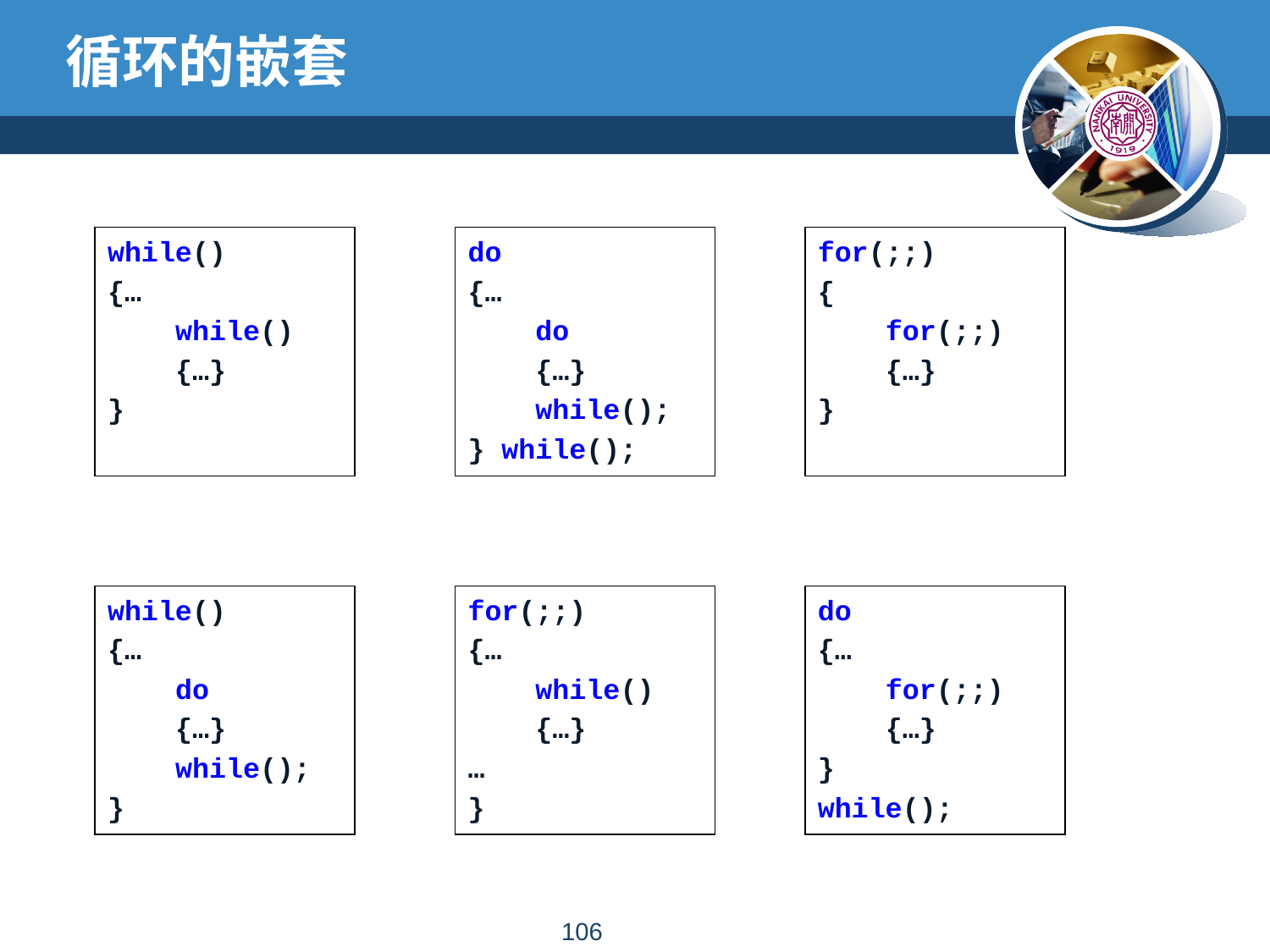

# 循环的嵌套
while()
{…
    while()
    {…}
}

do
{…
    do
    {…}
    while();
} while();

for(;;)
{
    for(;;)
    {…}
}

while()
{…
    do
    {…}
    while();
}

for(;;)
{…
    while()
    {…}
…
}

do
{…
    for(;;)
    {…}
}
while();

106